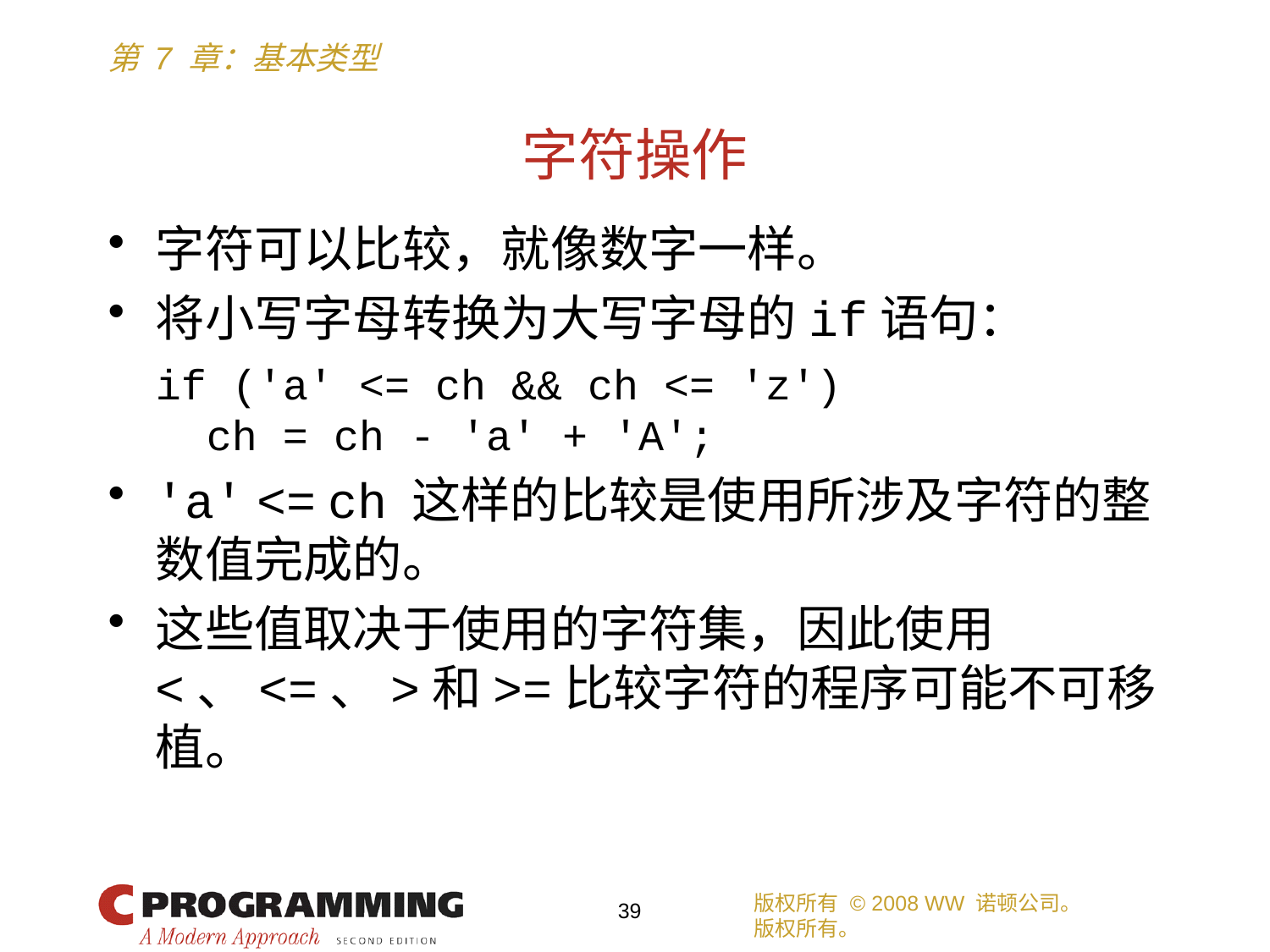

# 字符操作
字符可以比较，就像数字一样。
将小写字母转换为大写字母的if语句：
	if ('a' <= ch && ch <= 'z')
	  ch = ch - 'a' + 'A';
'a' <= ch 这样的比较是使用所涉及字符的整数值完成的。
这些值取决于使用的字符集，因此使用<、<=、>和>=比较字符的程序可能不可移植。
版权所有 © 2008 WW 诺顿公司。
版权所有。
39